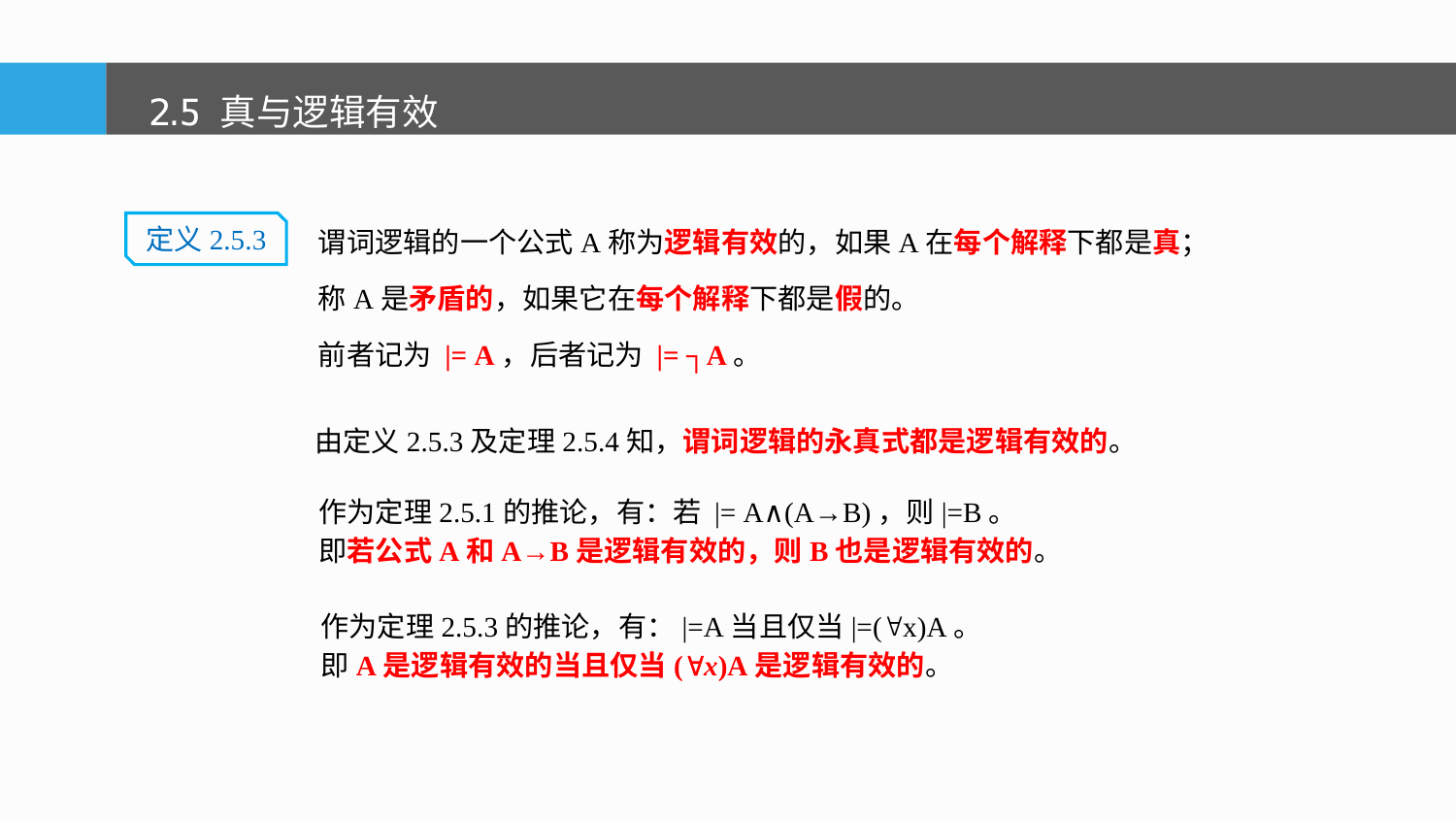

2.5 真与逻辑有效

谓词逻辑的一个公式A称为逻辑有效的，如果A在每个解释下都是真；
称A是矛盾的，如果它在每个解释下都是假的。
前者记为 |= A，后者记为 |= ┐A。
定义2.5.3
由定义2.5.3及定理2.5.4知，谓词逻辑的永真式都是逻辑有效的。
作为定理2.5.1的推论，有：若 |= A∧(A→B)，则|=B。
即若公式A和A→B是逻辑有效的，则B也是逻辑有效的。
作为定理2.5.3的推论，有：|=A当且仅当|=(∀x)A。
即A是逻辑有效的当且仅当(∀x)A是逻辑有效的。